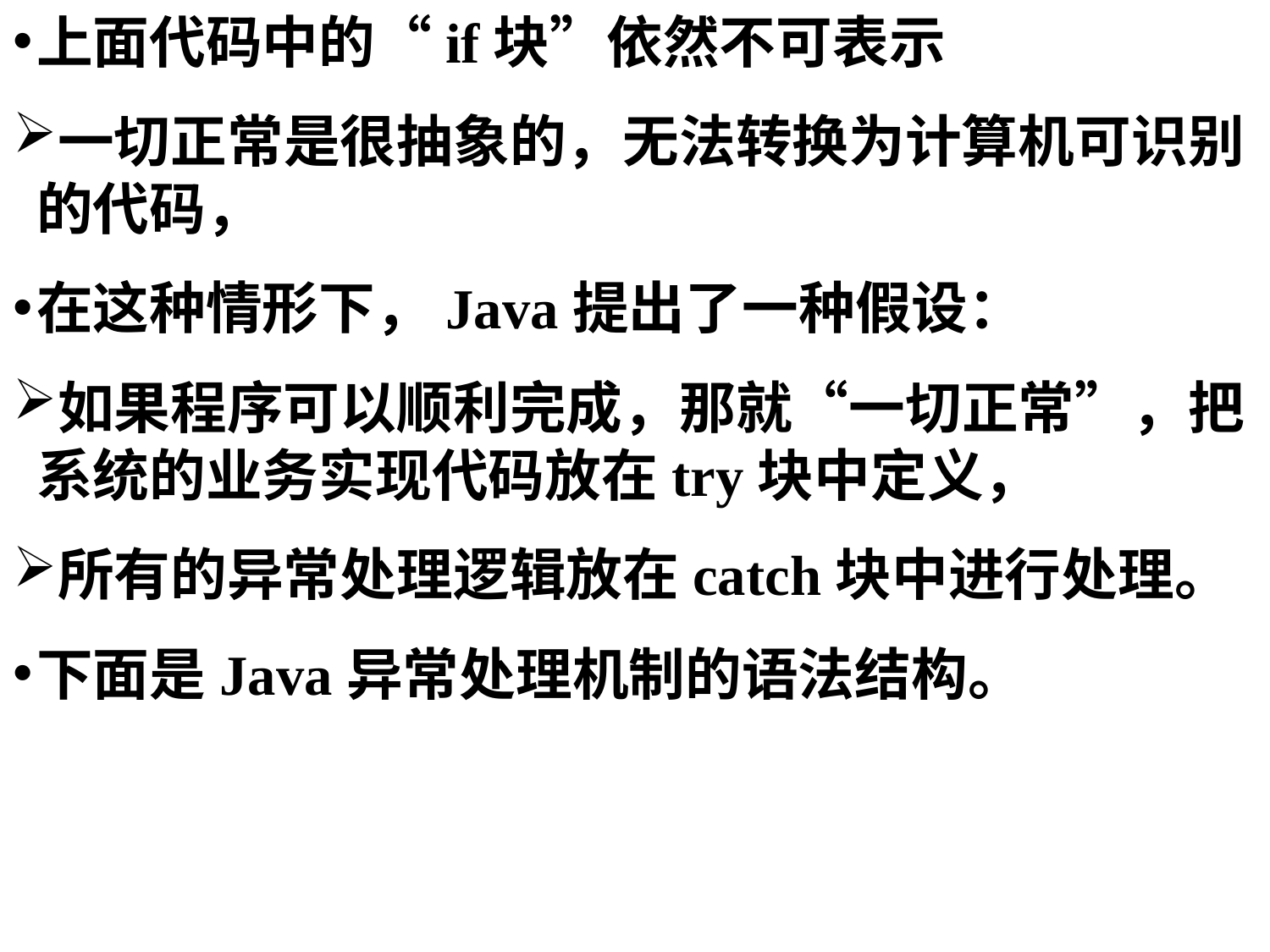

上面代码中的“if块”依然不可表示
一切正常是很抽象的，无法转换为计算机可识别的代码，
在这种情形下，Java提出了一种假设：
如果程序可以顺利完成，那就“一切正常”，把系统的业务实现代码放在try块中定义，
所有的异常处理逻辑放在catch块中进行处理。
下面是Java异常处理机制的语法结构。